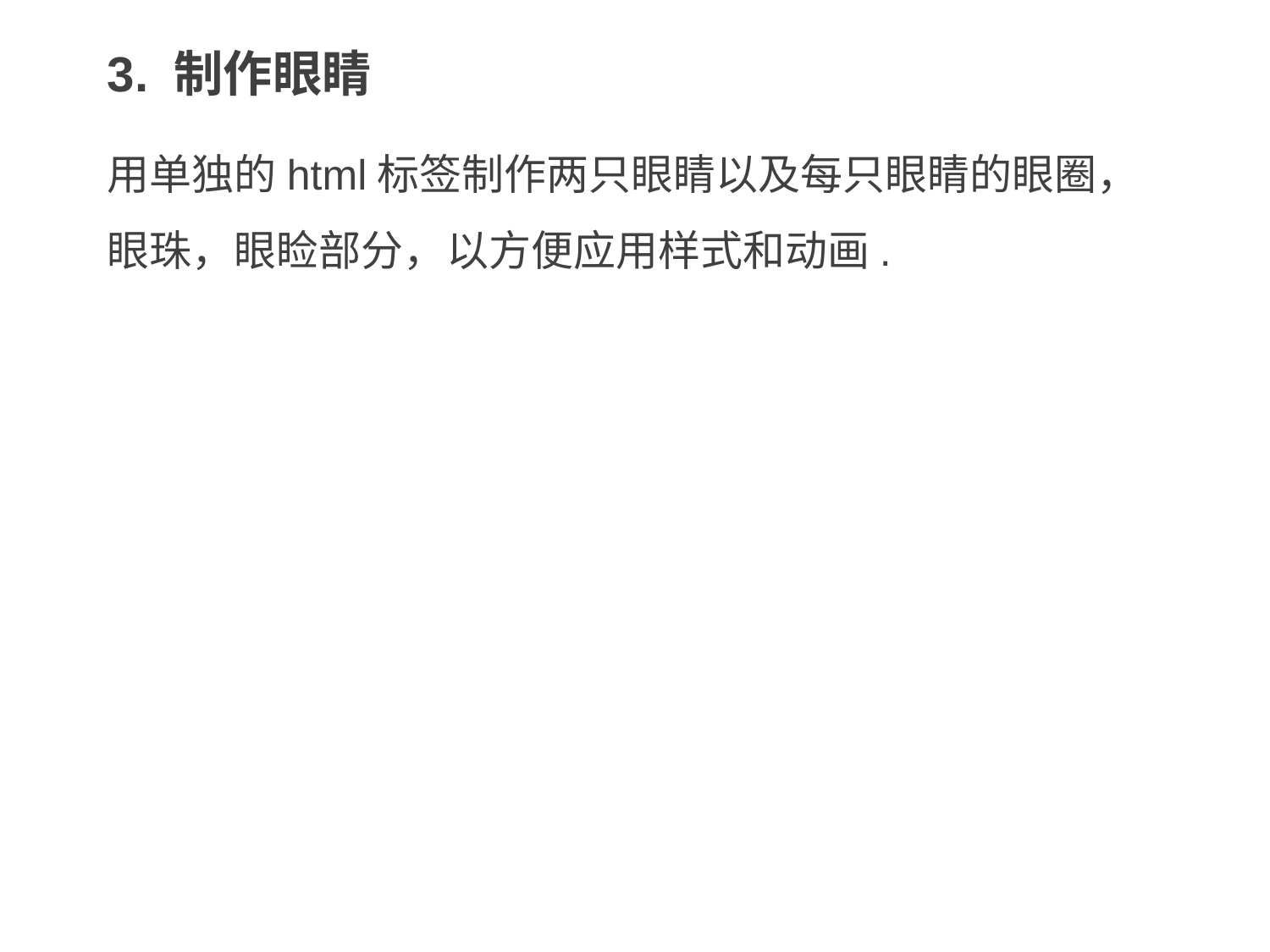

3. 制作眼睛
用单独的html标签制作两只眼睛以及每只眼睛的眼圈，眼珠，眼睑部分，以方便应用样式和动画.